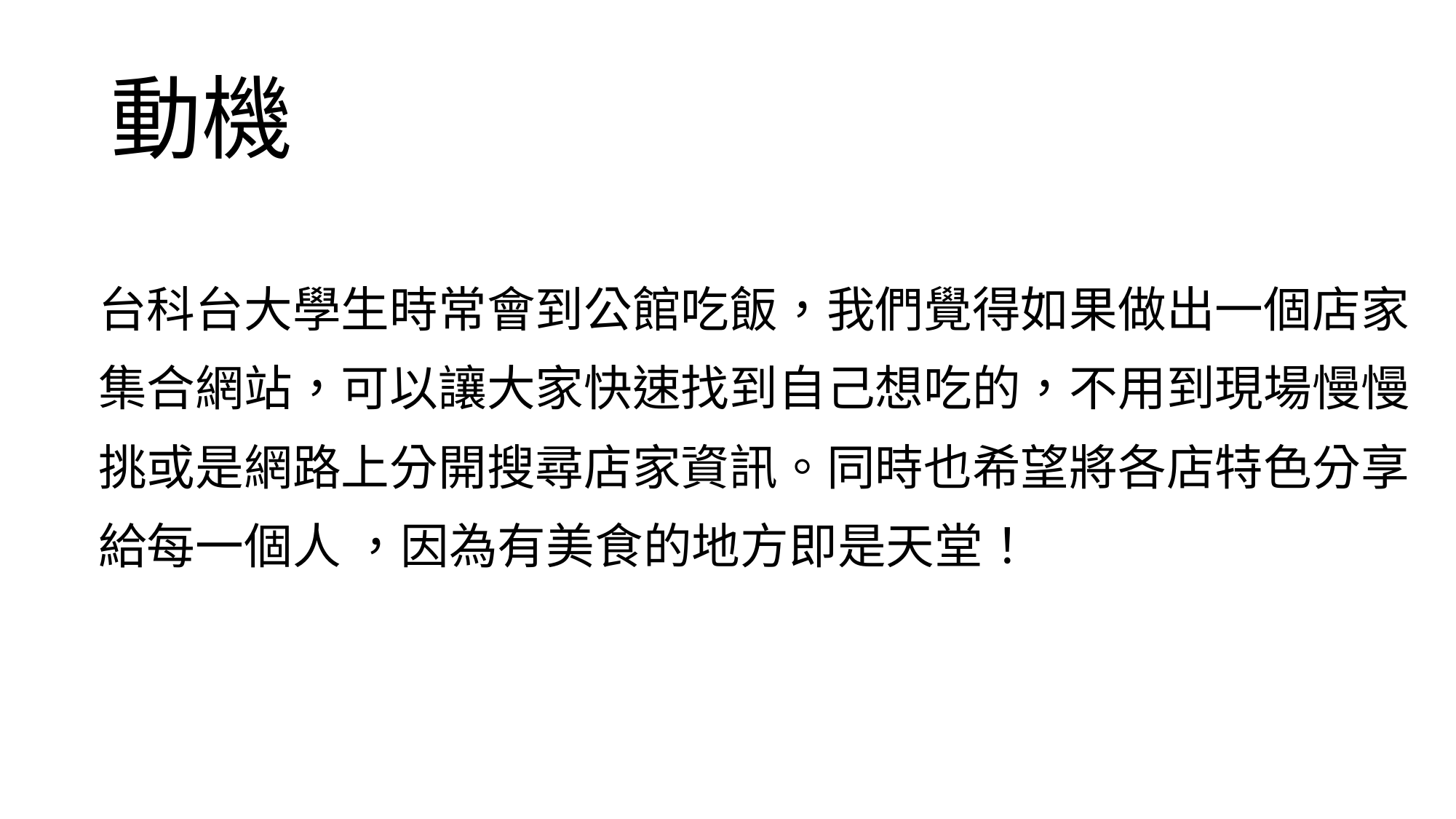

# 動機
台科台大學生時常會到公館吃飯，我們覺得如果做出一個店家集合網站，可以讓大家快速找到自己想吃的，不用到現場慢慢挑或是網路上分開搜尋店家資訊。同時也希望將各店特色分享給每一個人 ，因為有美食的地方即是天堂！